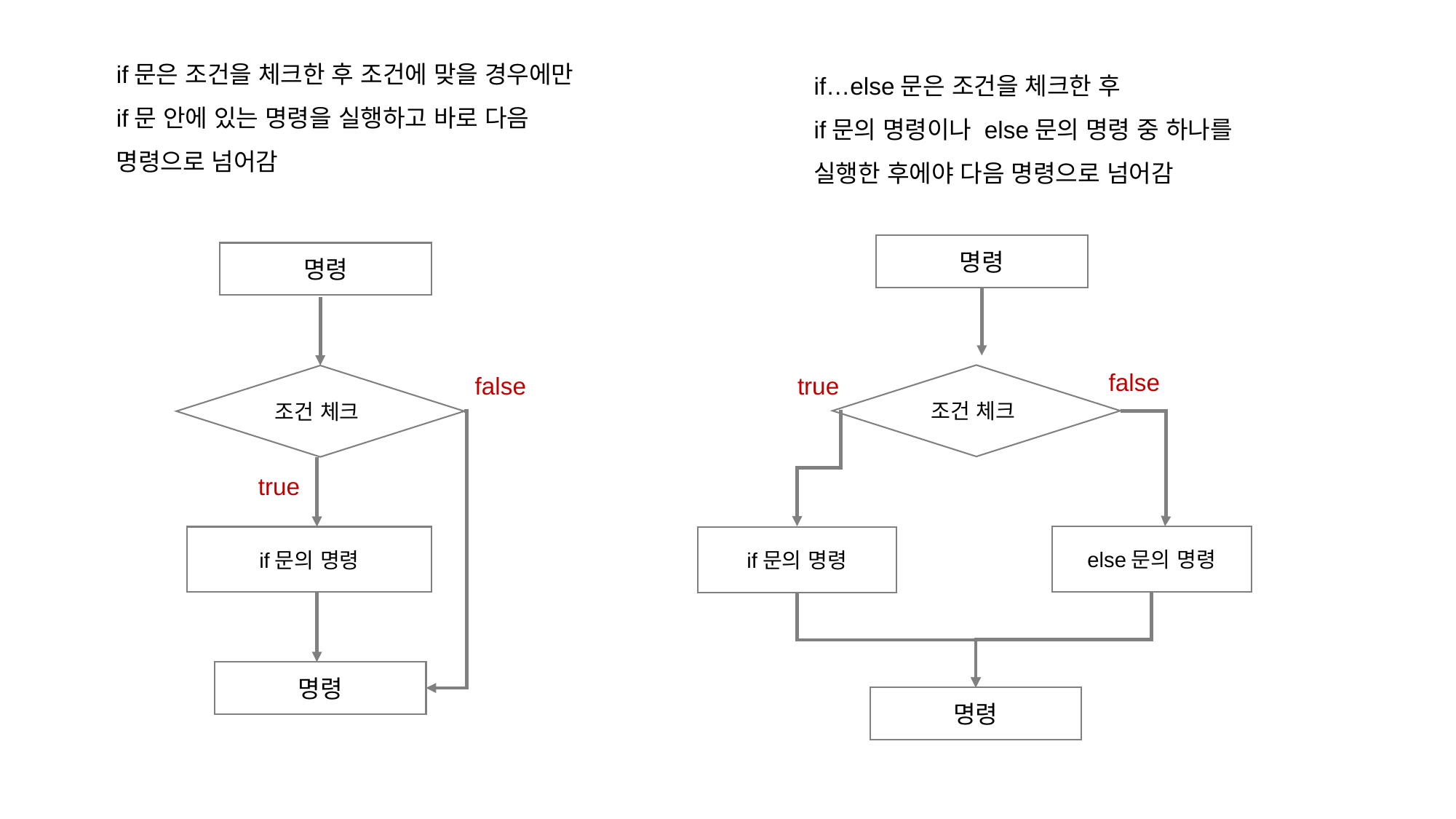

if문은 조건을 체크한 후 조건에 맞을 경우에만 if문 안에 있는 명령을 실행하고 바로 다음 명령으로 넘어감
if…else문은 조건을 체크한 후
if문의 명령이나 else문의 명령 중 하나를 실행한 후에야 다음 명령으로 넘어감
명령
명령
false
false
true
조건 체크
조건 체크
true
else문의 명령
if문의 명령
if문의 명령
명령
명령